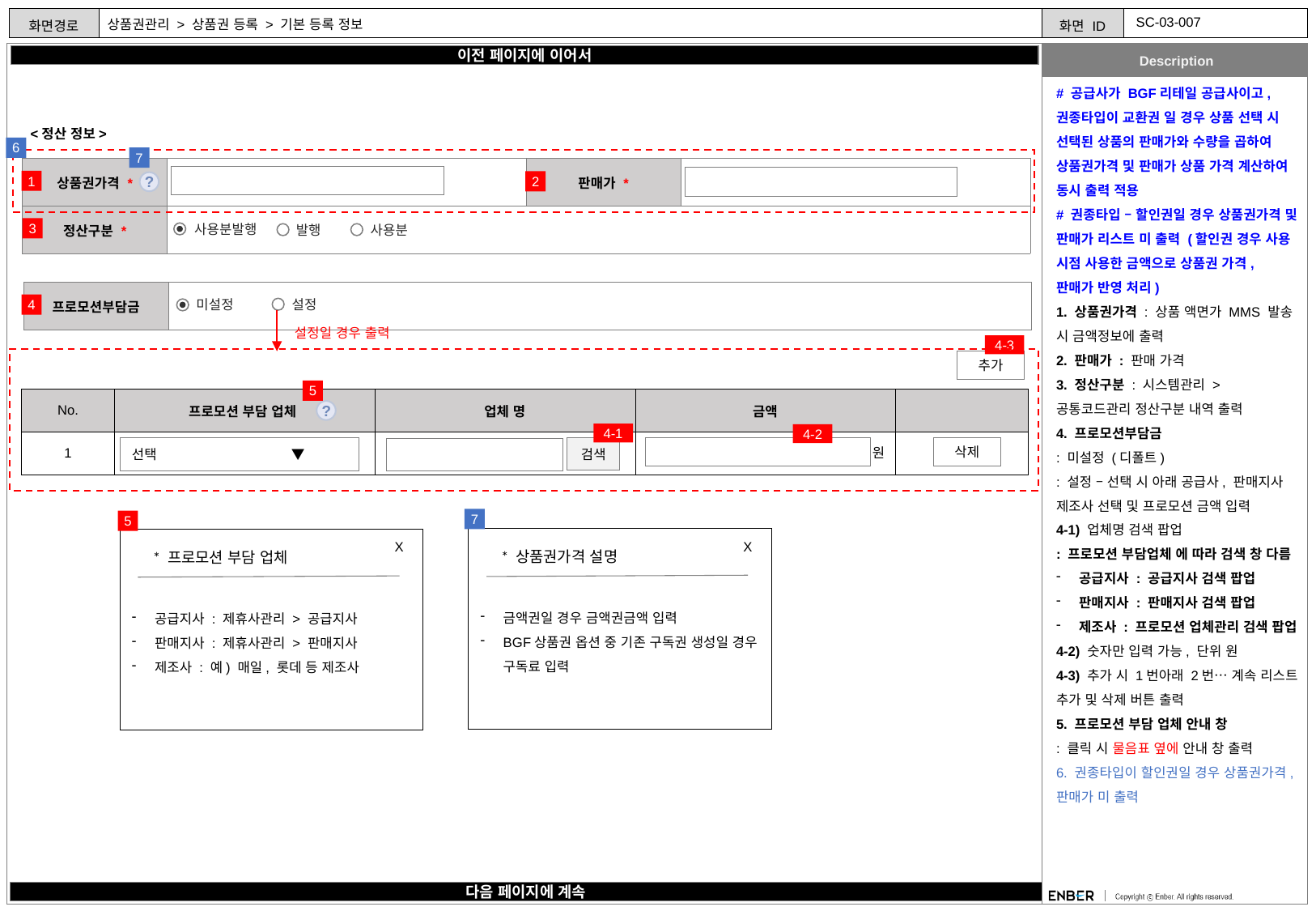

SC-03-007
# 상품권관리 > 상품권 등록 > 기본 등록 정보
이전 페이지에 이어서
# 공급사가 BGF리테일 공급사이고, 권종타입이 교환권 일 경우 상품 선택 시 선택된 상품의 판매가와 수량을 곱하여 상품권가격 및 판매가 상품 가격 계산하여 동시 출력 적용
# 권종타입 – 할인권일 경우 상품권가격 및 판매가 리스트 미 출력 (할인권 경우 사용 시점 사용한 금액으로 상품권 가격, 판매가 반영 처리)
1. 상품권가격 : 상품 액면가 MMS 발송 시 금액정보에 출력
2. 판매가 : 판매 가격
3. 정산구분 : 시스템관리 > 공통코드관리 정산구분 내역 출력
4. 프로모션부담금
: 미설정 (디폴트)
: 설정 – 선택 시 아래 공급사, 판매지사 제조사 선택 및 프로모션 금액 입력
4-1) 업체명 검색 팝업
: 프로모션 부담업체 에 따라 검색 창 다름
공급지사 : 공급지사 검색 팝업
판매지사 : 판매지사 검색 팝업
제조사 : 프로모션 업체관리 검색 팝업
4-2) 숫자만 입력 가능, 단위 원
4-3) 추가 시 1번아래 2번… 계속 리스트 추가 및 삭제 버튼 출력
5. 프로모션 부담 업체 안내 창
: 클릭 시 물음표 옆에 안내 창 출력
6. 권종타입이 할인권일 경우 상품권가격, 판매가 미 출력
<정산 정보>
6
7

| 상품권가격 \* |  | 판매가 \* |  |
| --- | --- | --- | --- |
| 정산구분 \* |  |  |  |
?

1
2

3
사용분발행

사용분

발행

| 프로모션부담금 |  |
| --- | --- |
4
설정

미설정

설정일 경우 출력
4-3

추가
5
| No. | 프로모션 부담 업체 | 업체 명 | 금액 |  |
| --- | --- | --- | --- | --- |
| 1 |  |  |  |  |
?

4-1
4-2
선택                                   ▼

삭제
검색

원
7
5

금액권일 경우 금액권금액 입력
BGF상품권 옵션 중 기존 구독권 생성일 경우 구독료 입력

공급지사 : 제휴사관리 > 공급지사
판매지사 : 제휴사관리 > 판매지사
제조사 : 예) 매일, 롯데 등 제조사
X
X
* 상품권가격 설명
* 프로모션 부담 업체
다음 페이지에 계속